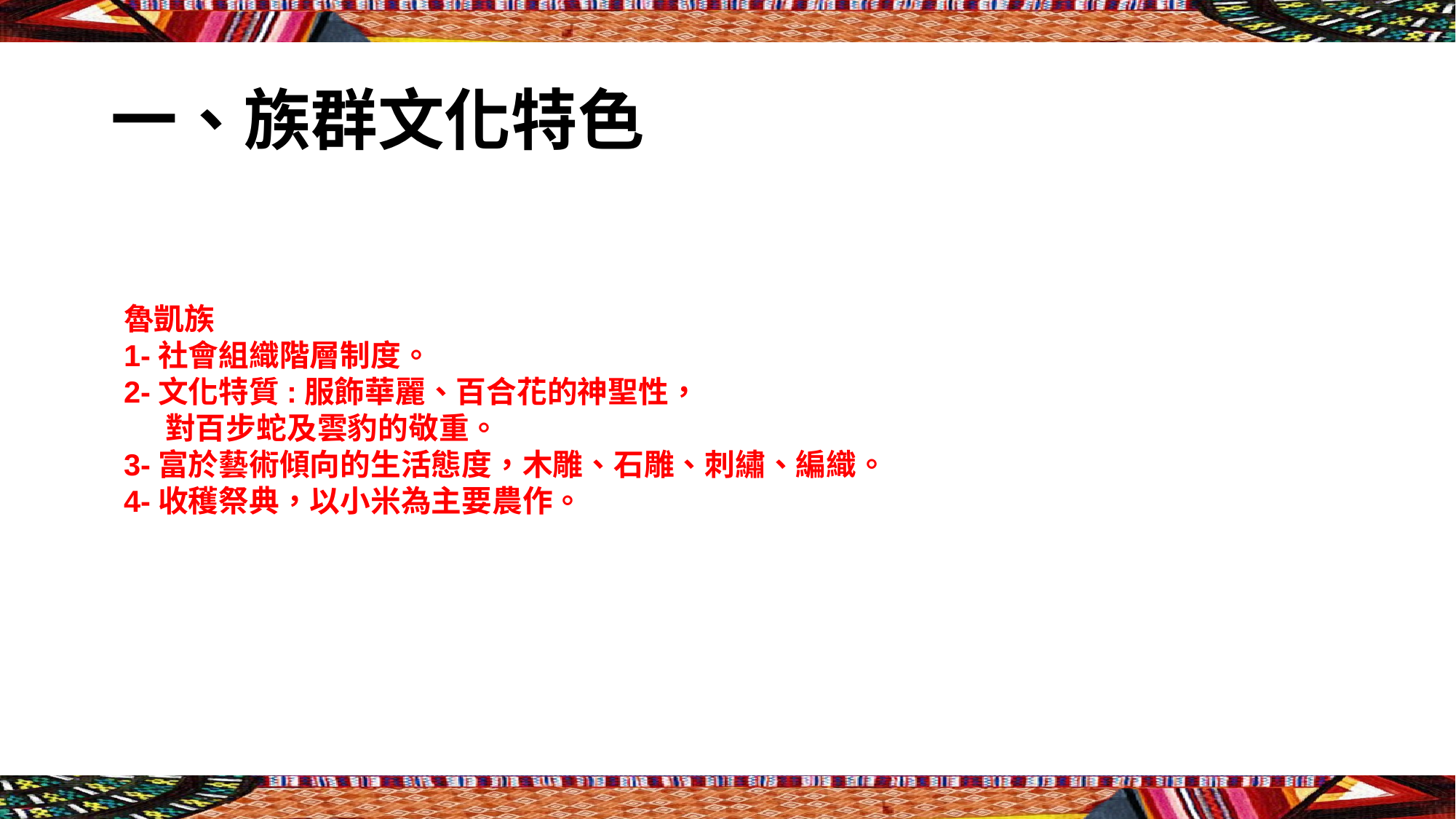

# 一、族群文化特色
魯凱族
1-社會組織階層制度。
2-文化特質:服飾華麗、百合花的神聖性，
     對百步蛇及雲豹的敬重。
3-富於藝術傾向的生活態度，木雕、石雕、刺繡、編織。
4-收穫祭典，以小米為主要農作。